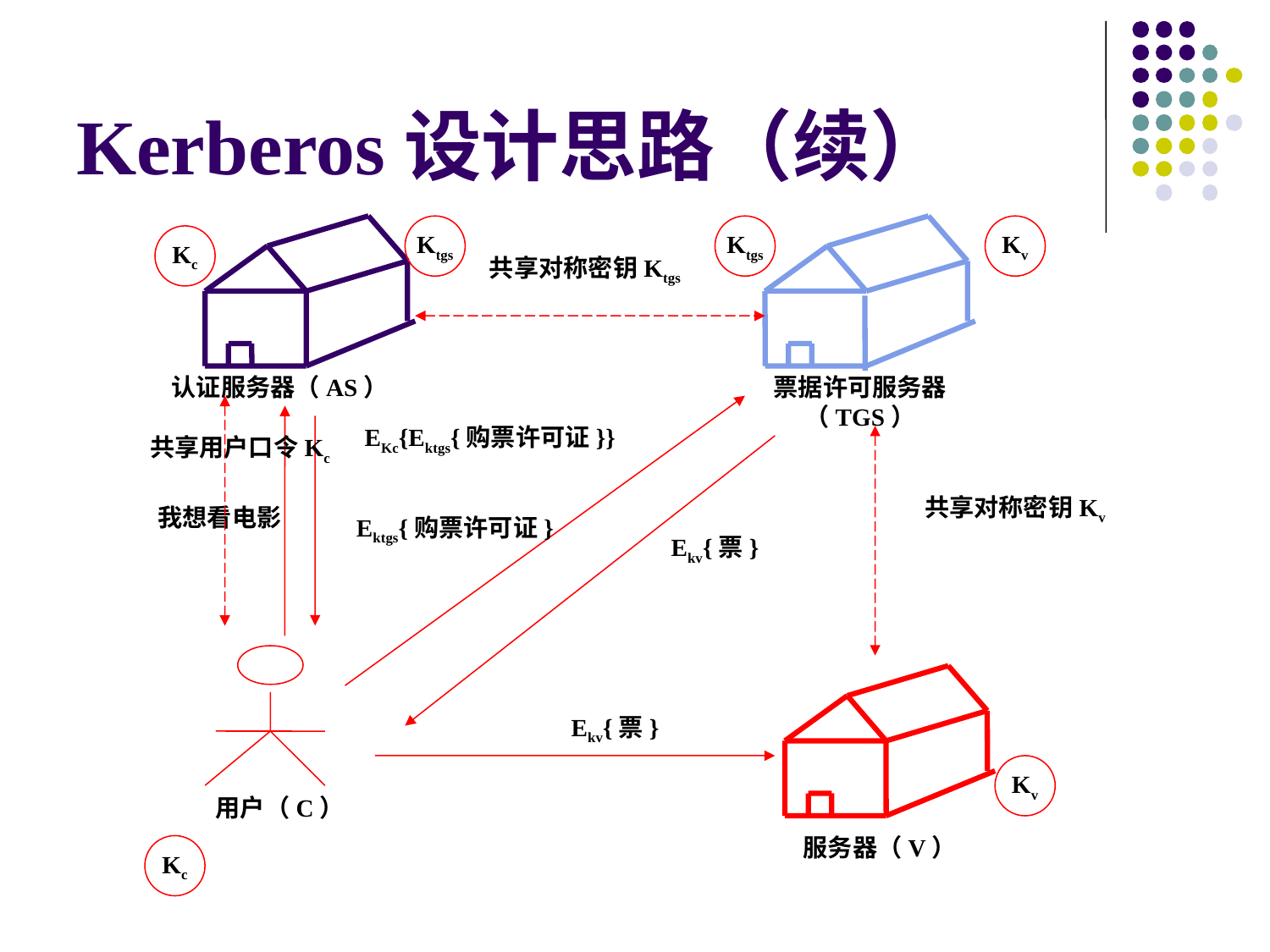

# Kerberos设计思路（续）
Ktgs
Ktgs
Kv
Kc
Kv
Kc

共享对称密钥Ktgs

共享用户口令Kc

共享对称密钥Kv
认证服务器（AS）
票据许可服务器（TGS）

Ektgs{购票许可证}

我想看电影

EKc{Ektgs{购票许可证}}

Ekv{票}

Ekv{票}

用户（C）
服务器（V）